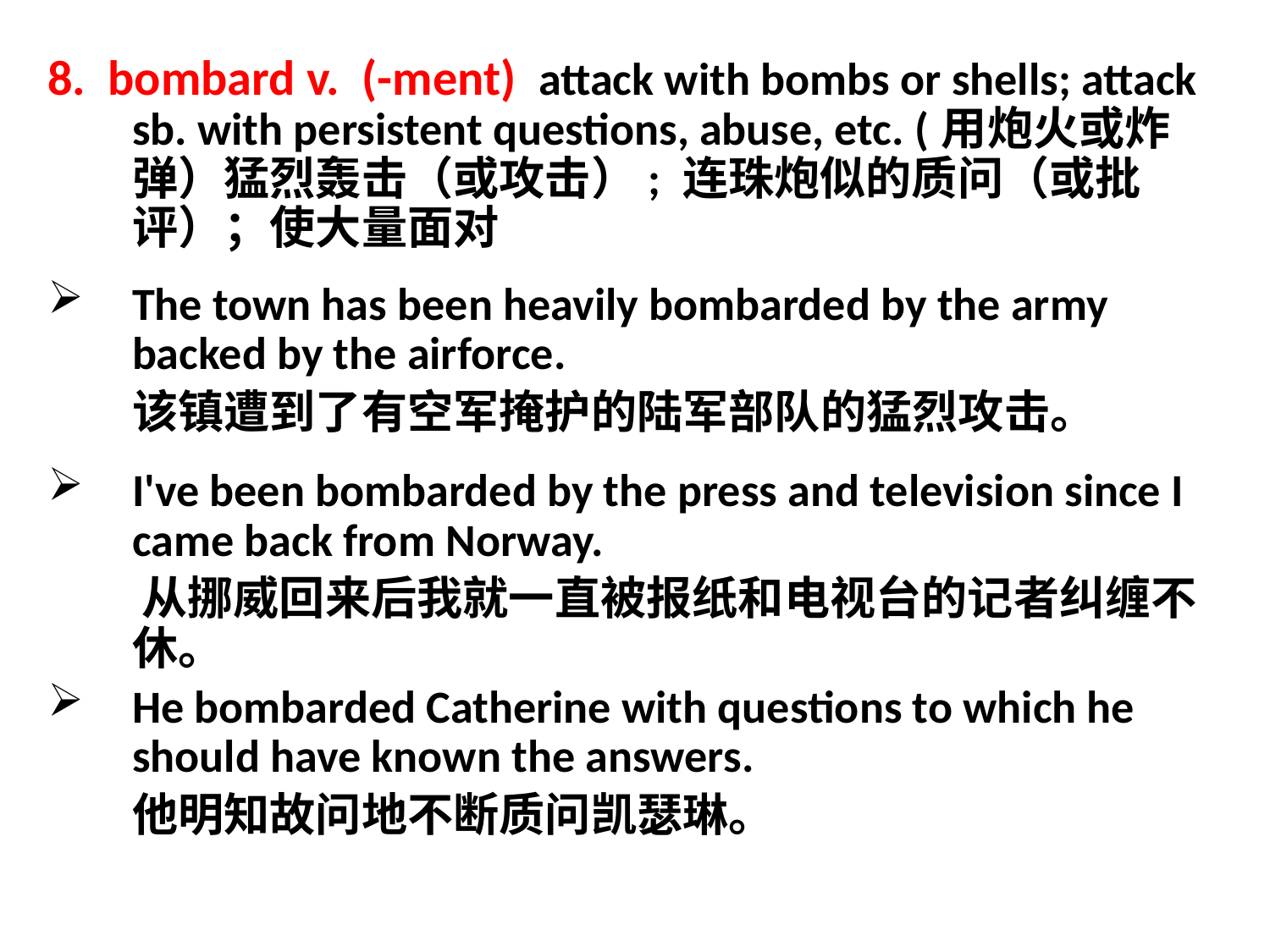

8.  bombard v.  (-ment)  attack with bombs or shells; attack sb. with persistent questions, abuse, etc. (用炮火或炸弹）猛烈轰击（或攻击）; 连珠炮似的质问（或批评）；使大量面对

The town has been heavily bombarded by the army backed by the airforce.
	该镇遭到了有空军掩护的陆军部队的猛烈攻击。

I've been bombarded by the press and television since I came back from Norway.
        从挪威回来后我就一直被报纸和电视台的记者纠缠不休。
He bombarded Catherine with questions to which he should have known the answers.
	他明知故问地不断质问凯瑟琳。